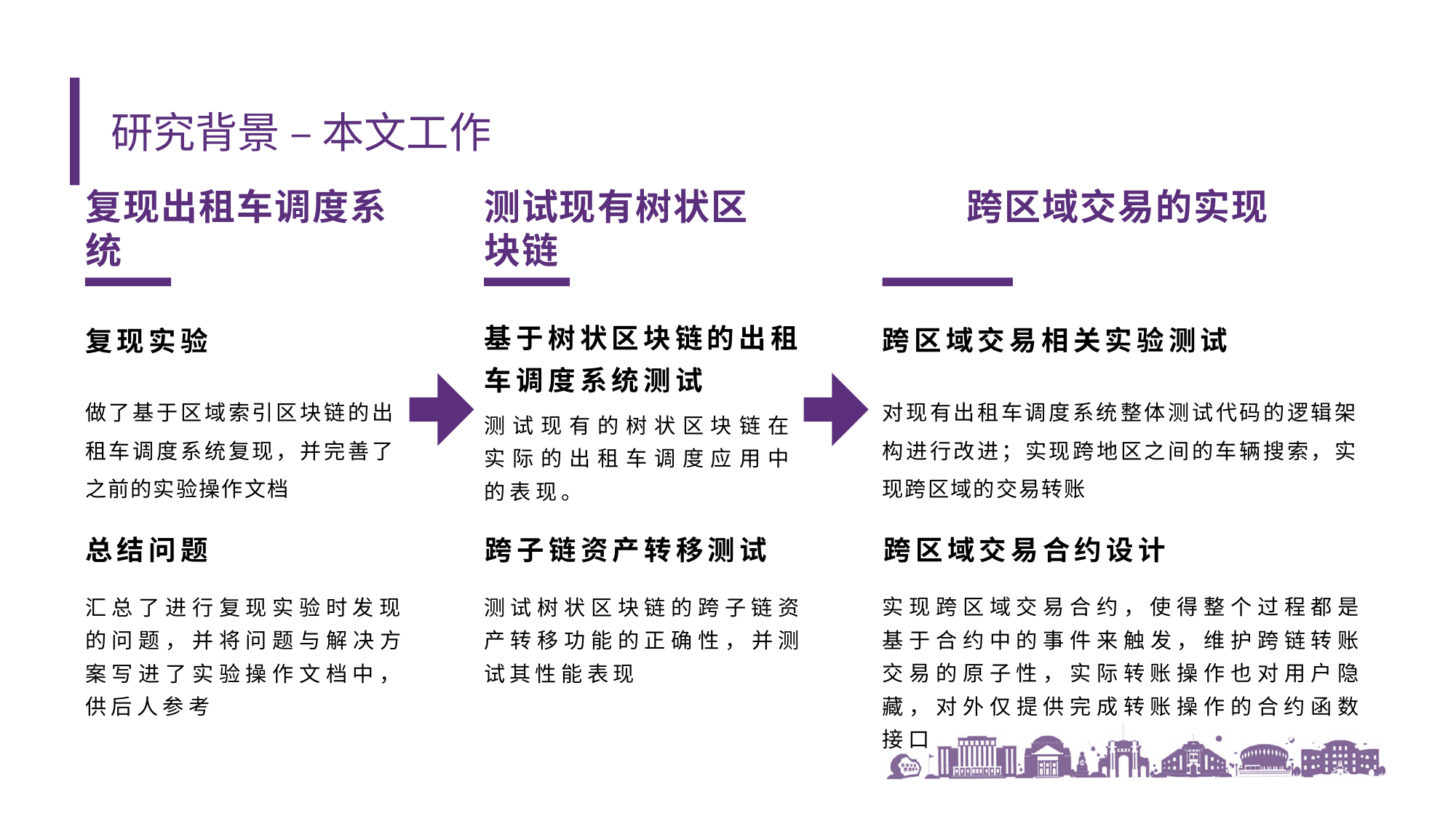

# 研究背景 – 本文工作
复现出租车调度系统

做了基于区域索引区块链的出租车调度系统复现，并完善了之前的实验操作文档
测试现有树状区块链

测试现有的树状区块链在实际的出租车调度应用中的表现。
跨区域交易的实现

对现有出租车调度系统整体测试代码的逻辑架构进行改进；实现跨地区之间的车辆搜索，实现跨区域的交易转账
基于树状区块链的出租车调度系统测试
跨区域交易相关实验测试
复现实验

总结问题
跨子链资产转移测试
跨区域交易合约设计
实现跨区域交易合约，使得整个过程都是基于合约中的事件来触发，维护跨链转账交易的原子性，实际转账操作也对用户隐藏，对外仅提供完成转账操作的合约函数接口
汇总了进行复现实验时发现的问题，并将问题与解决方案写进了实验操作文档中，供后人参考
测试树状区块链的跨子链资产转移功能的正确性，并测试其性能表现